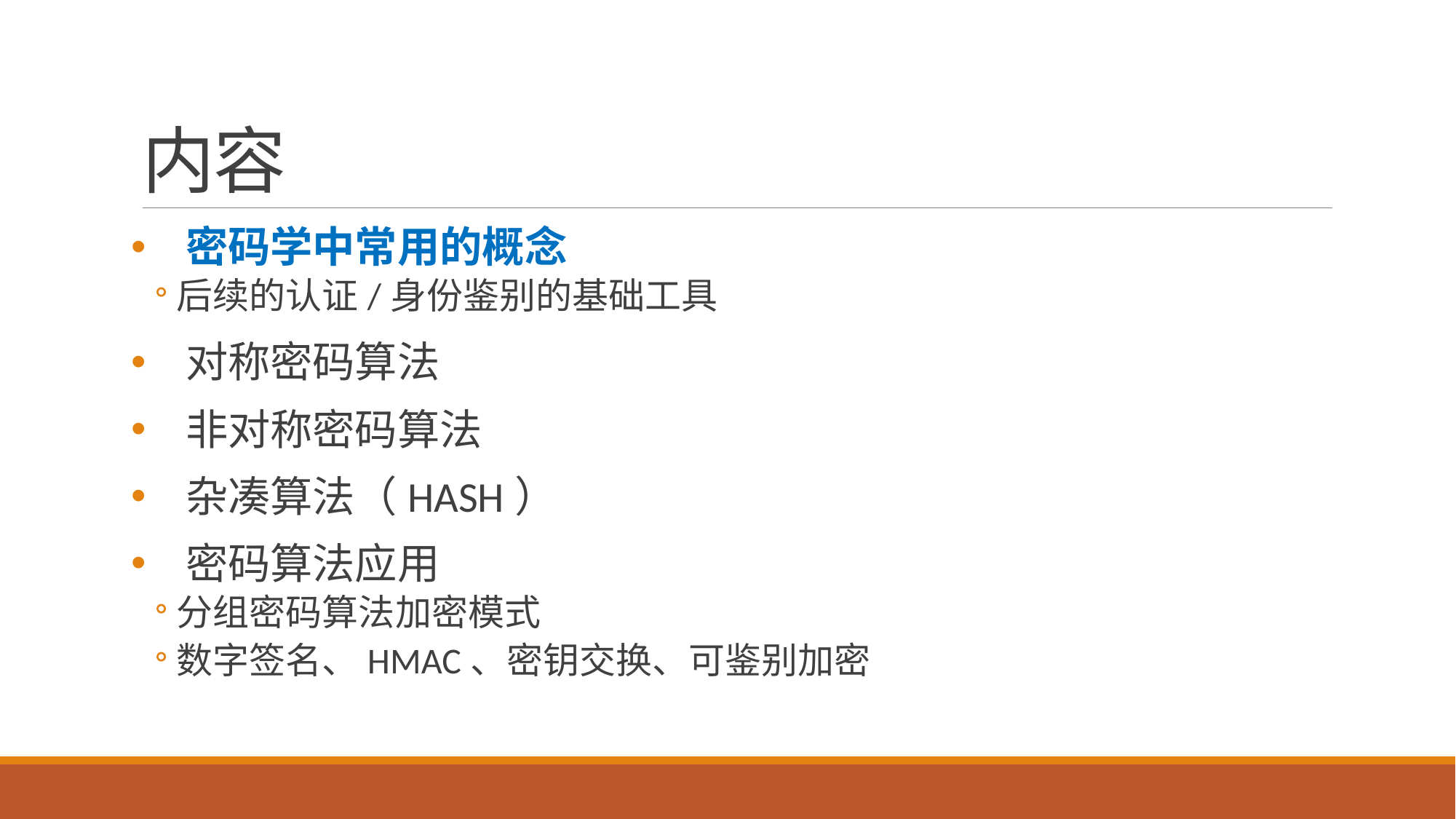

# 内容
密码学中常用的概念
后续的认证/身份鉴别的基础工具
对称密码算法
非对称密码算法
杂凑算法（HASH）
密码算法应用
分组密码算法加密模式
数字签名、HMAC、密钥交换、可鉴别加密
2